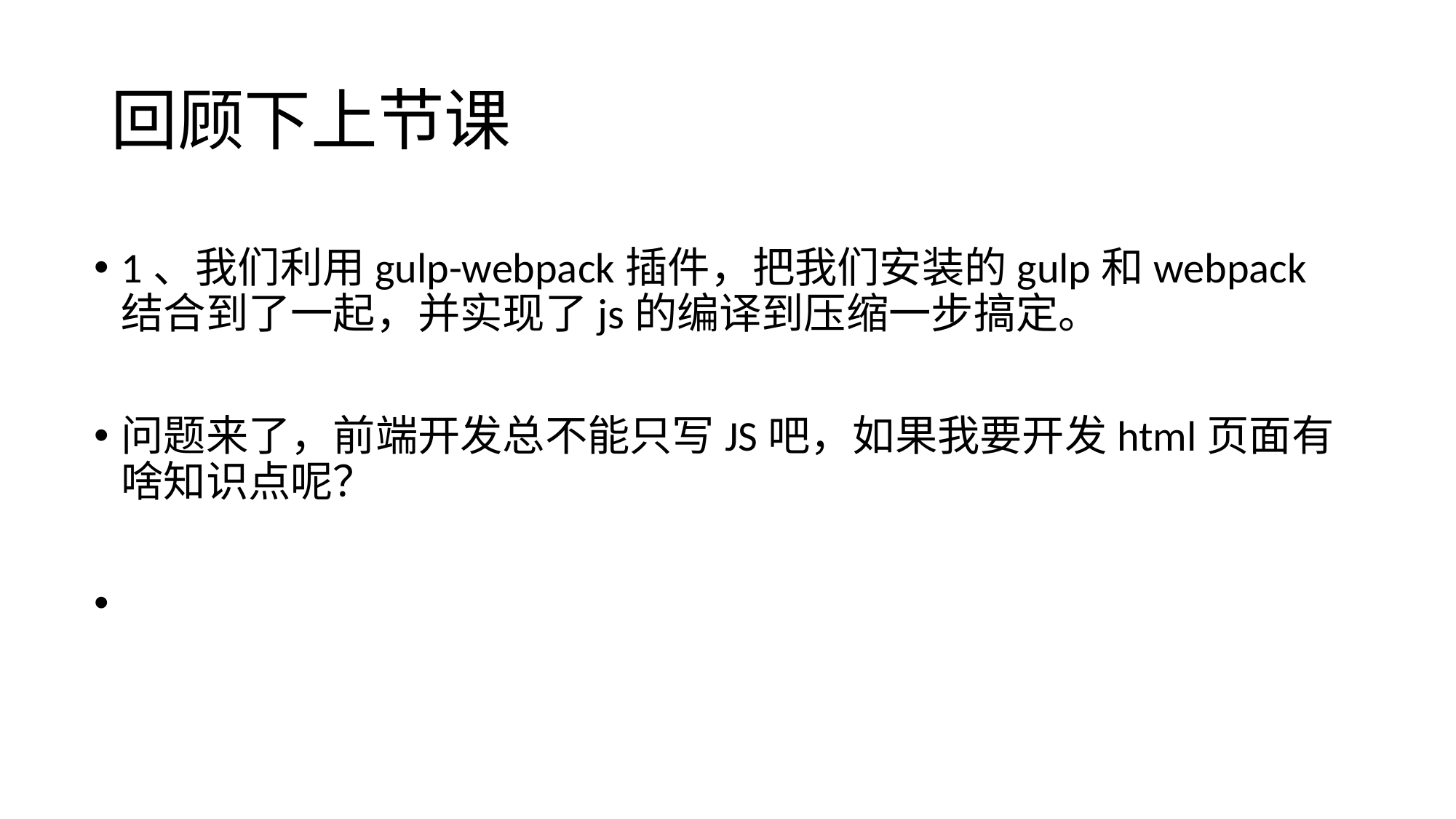

# 回顾下上节课

1、我们利用gulp-webpack插件，把我们安装的gulp和webpack结合到了一起，并实现了js的编译到压缩一步搞定。

问题来了，前端开发总不能只写JS吧，如果我要开发html页面有啥知识点呢？